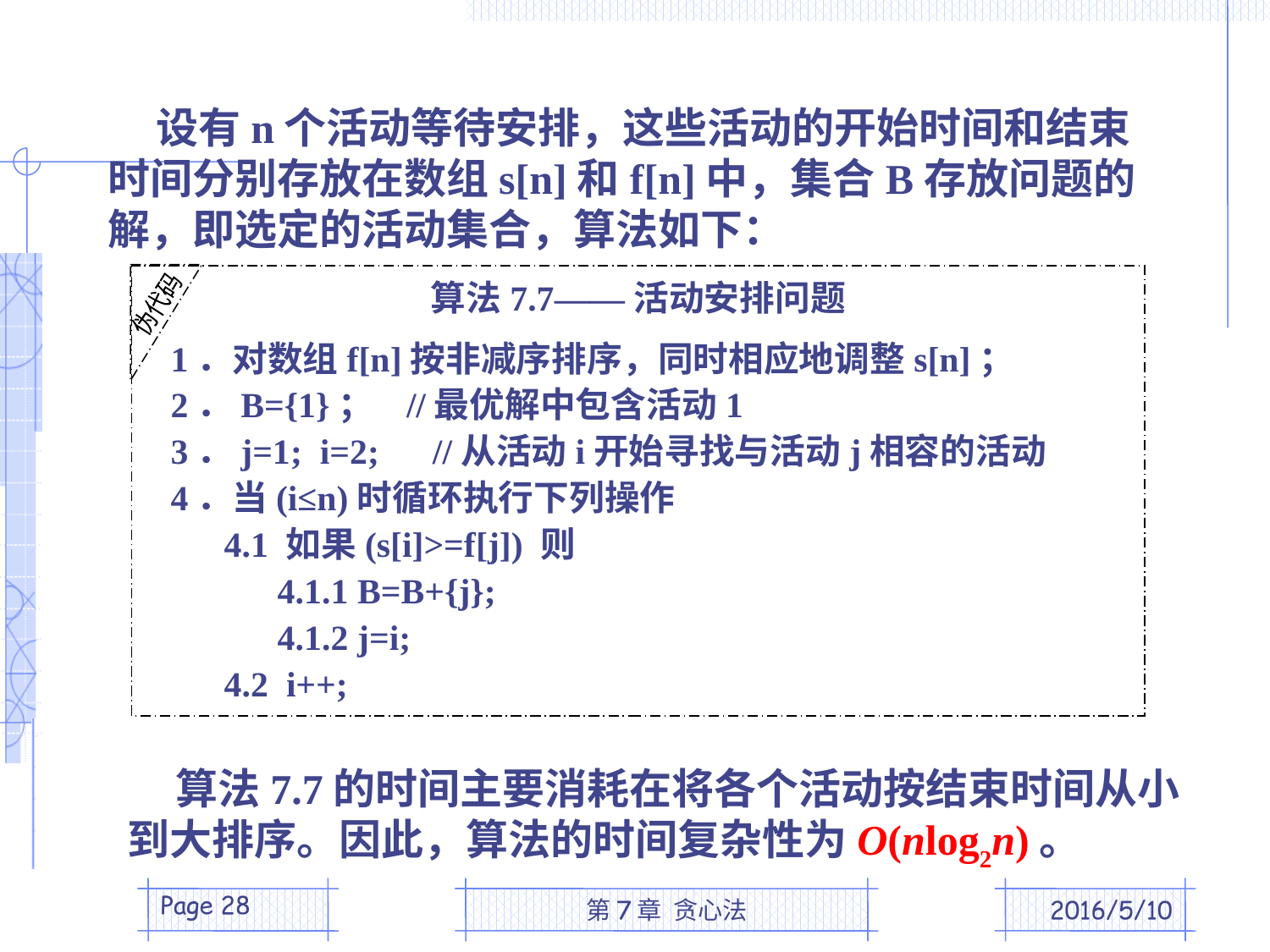

设有n个活动等待安排，这些活动的开始时间和结束时间分别存放在数组s[n]和f[n]中，集合B存放问题的解，即选定的活动集合，算法如下：

伪代码
算法7.7——活动安排问题
   1．对数组f[n]按非减序排序，同时相应地调整s[n]；
   2．B={1}；   //最优解中包含活动1
   3．j=1;  i=2;      //从活动i开始寻找与活动j相容的活动
   4．当(i≤n)时循环执行下列操作
         4.1 如果(s[i]>=f[j]) 则
               4.1.1 B=B+{j};
               4.1.2 j=i;
         4.2  i++;
    算法7.7的时间主要消耗在将各个活动按结束时间从小到大排序。因此，算法的时间复杂性为O(nlog2n)。
Page 28
第7章  贪心法
2016/5/10